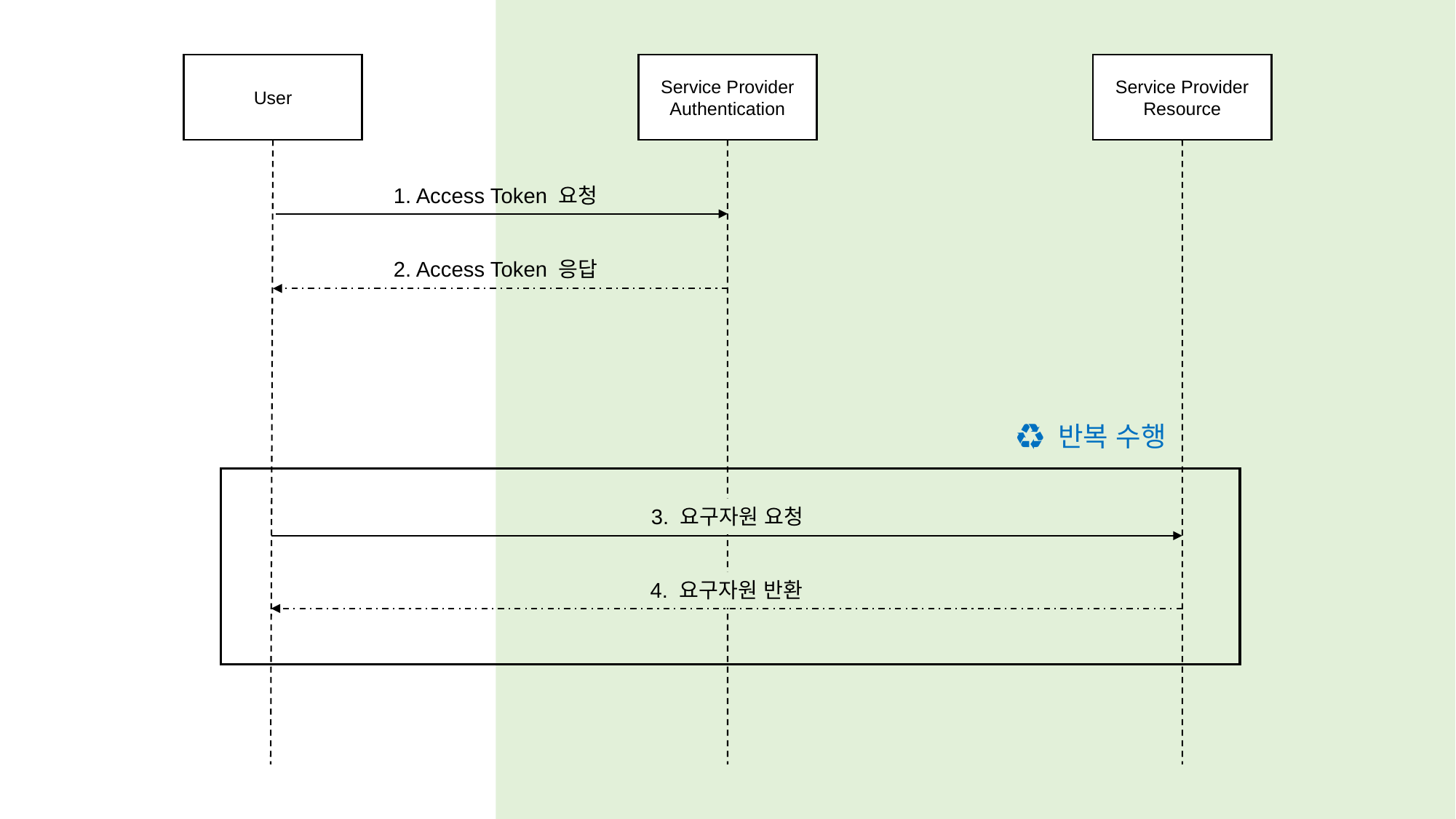

User
Service Provider
Authentication
Service Provider
Resource
1. Access Token 요청
2. Access Token 응답
♻ 반복 수행

3. 요구자원 요청
4. 요구자원 반환